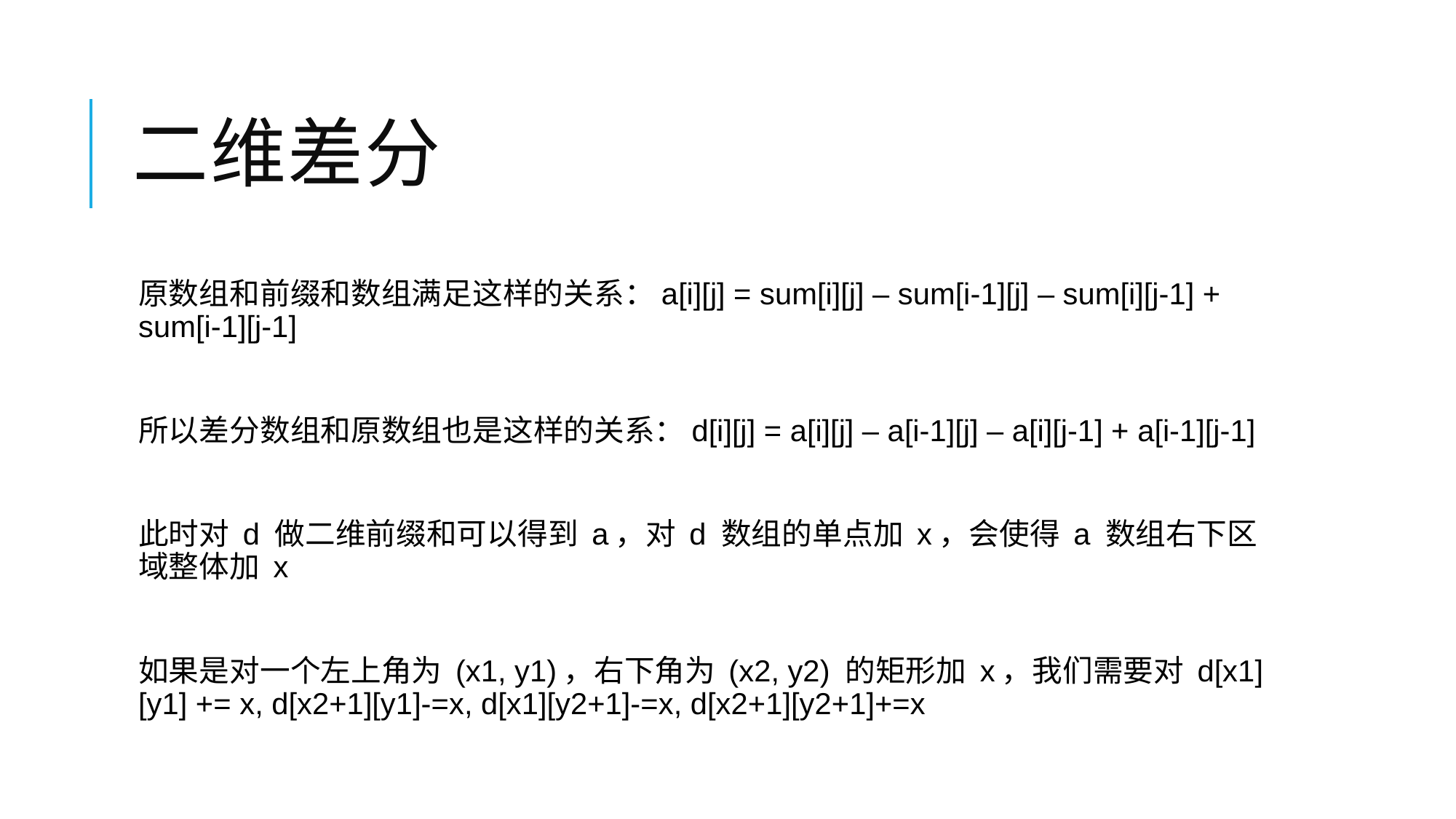

# 二维差分
原数组和前缀和数组满足这样的关系：a[i][j] = sum[i][j] – sum[i-1][j] – sum[i][j-1] + sum[i-1][j-1]

所以差分数组和原数组也是这样的关系：d[i][j] = a[i][j] – a[i-1][j] – a[i][j-1] + a[i-1][j-1]

此时对 d 做二维前缀和可以得到 a，对 d 数组的单点加 x，会使得 a 数组右下区域整体加 x

如果是对一个左上角为 (x1, y1)，右下角为 (x2, y2) 的矩形加 x，我们需要对 d[x1][y1] += x, d[x2+1][y1]-=x, d[x1][y2+1]-=x, d[x2+1][y2+1]+=x